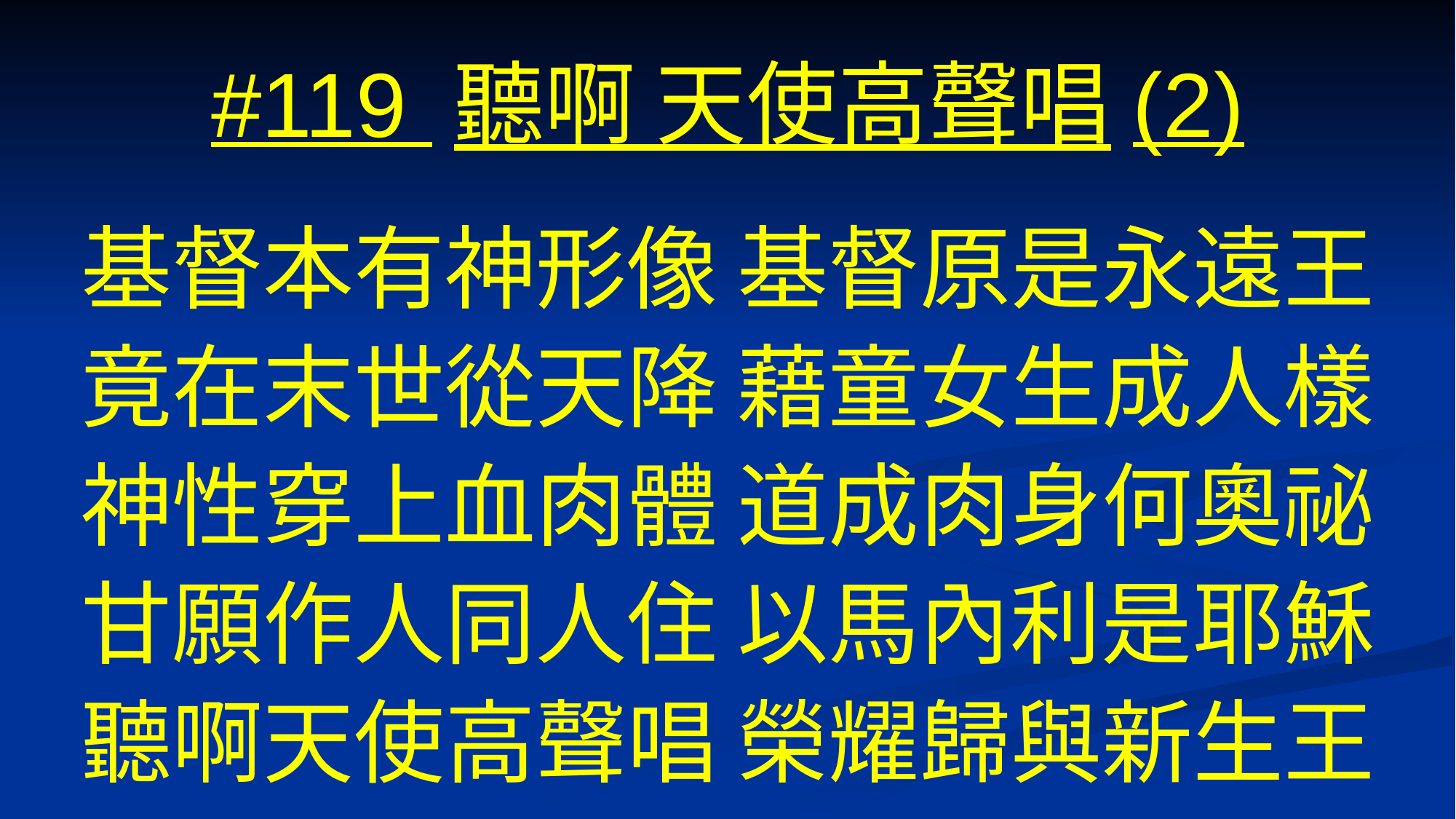

# #119 聽啊 天使高聲唱(2)
基督本有神形像 基督原是永遠王
竟在末世從天降 藉童女生成人樣
神性穿上血肉體 道成肉身何奧祕
甘願作人同人住 以馬內利是耶穌
聽啊天使高聲唱 榮耀歸與新生王